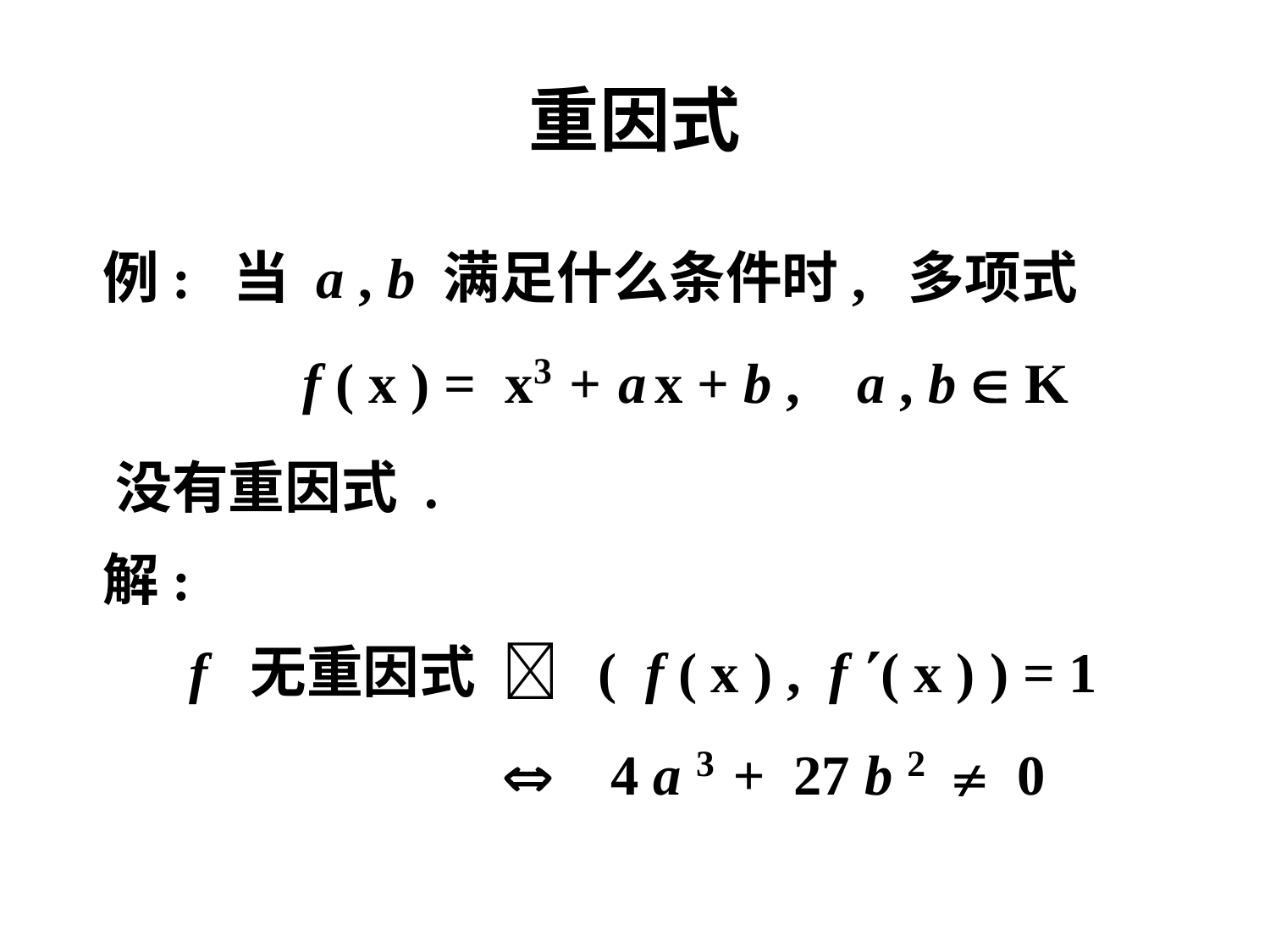

重因式
 例:  当 a , b 满足什么条件时,  多项式
                f ( x ) =  x3  +  a x + b ,    a , b ∈ K
  没有重因式 .
 解:
        f  无重因式  ⇔  (  f ( x ) ,  f ′( x ) ) = 1
                              ⇔    4 a 3  +  27 b 2  ≠  0